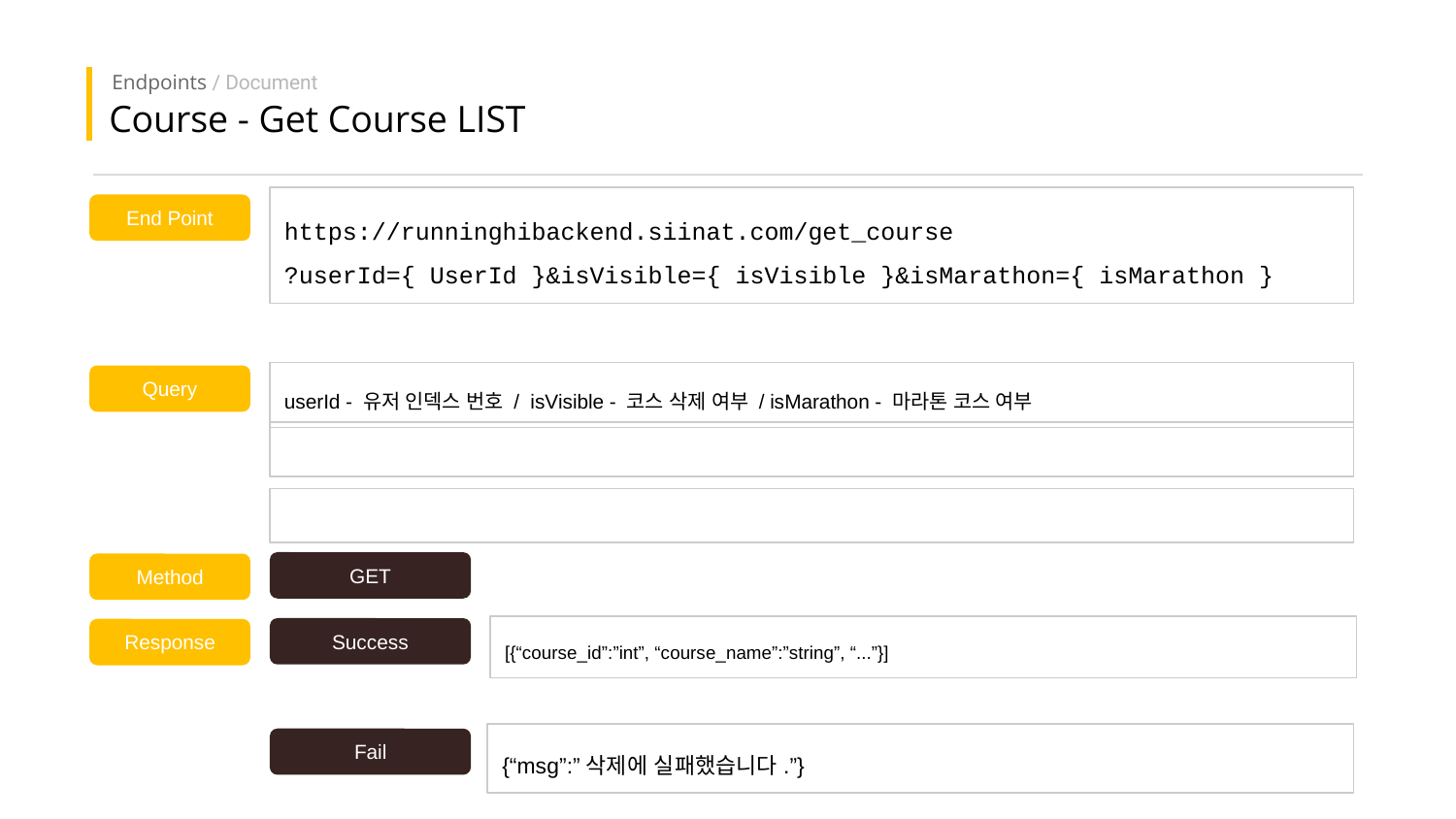

Endpoints / Document
Course - Get Course LIST
https://runninghibackend.siinat.com/get_course
?userId={ UserId }&isVisible={ isVisible }&isMarathon={ isMarathon }
End Point
userId - 유저 인덱스 번호 /  isVisible - 코스 삭제 여부 / isMarathon - 마라톤 코스 여부
Query

GET
Method
[{“course_id”:”int”, “course_name”:”string”, “...”}]
Success
Response
{“msg”:”삭제에 실패했습니다.”}
Fail